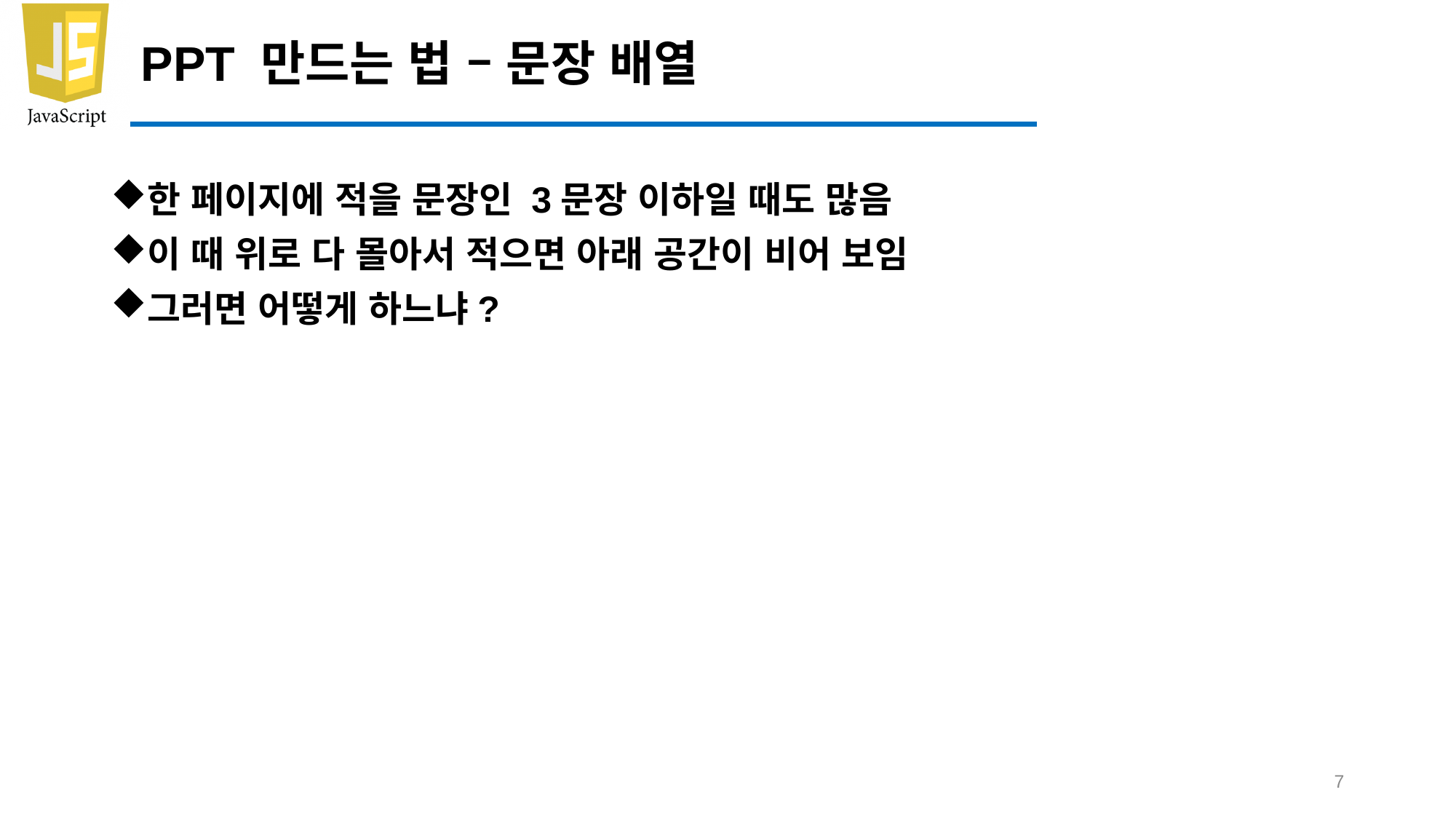

# PPT 만드는 법 – 문장 배열
한 페이지에 적을 문장인 3문장 이하일 때도 많음
이 때 위로 다 몰아서 적으면 아래 공간이 비어 보임
그러면 어떻게 하느냐?
7